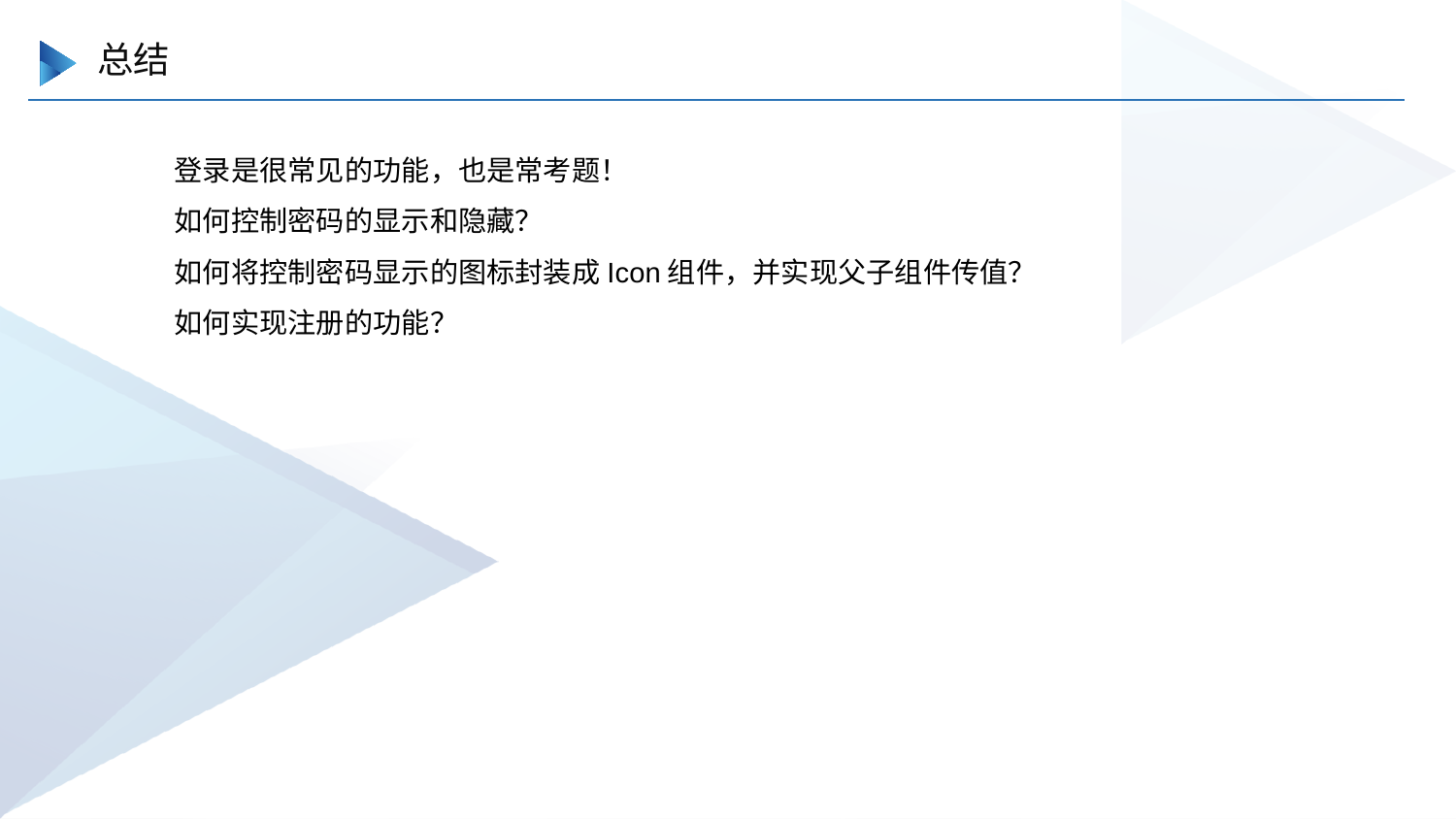

总结
登录是很常见的功能，也是常考题！
如何控制密码的显示和隐藏？
如何将控制密码显示的图标封装成Icon组件，并实现父子组件传值？
如何实现注册的功能？